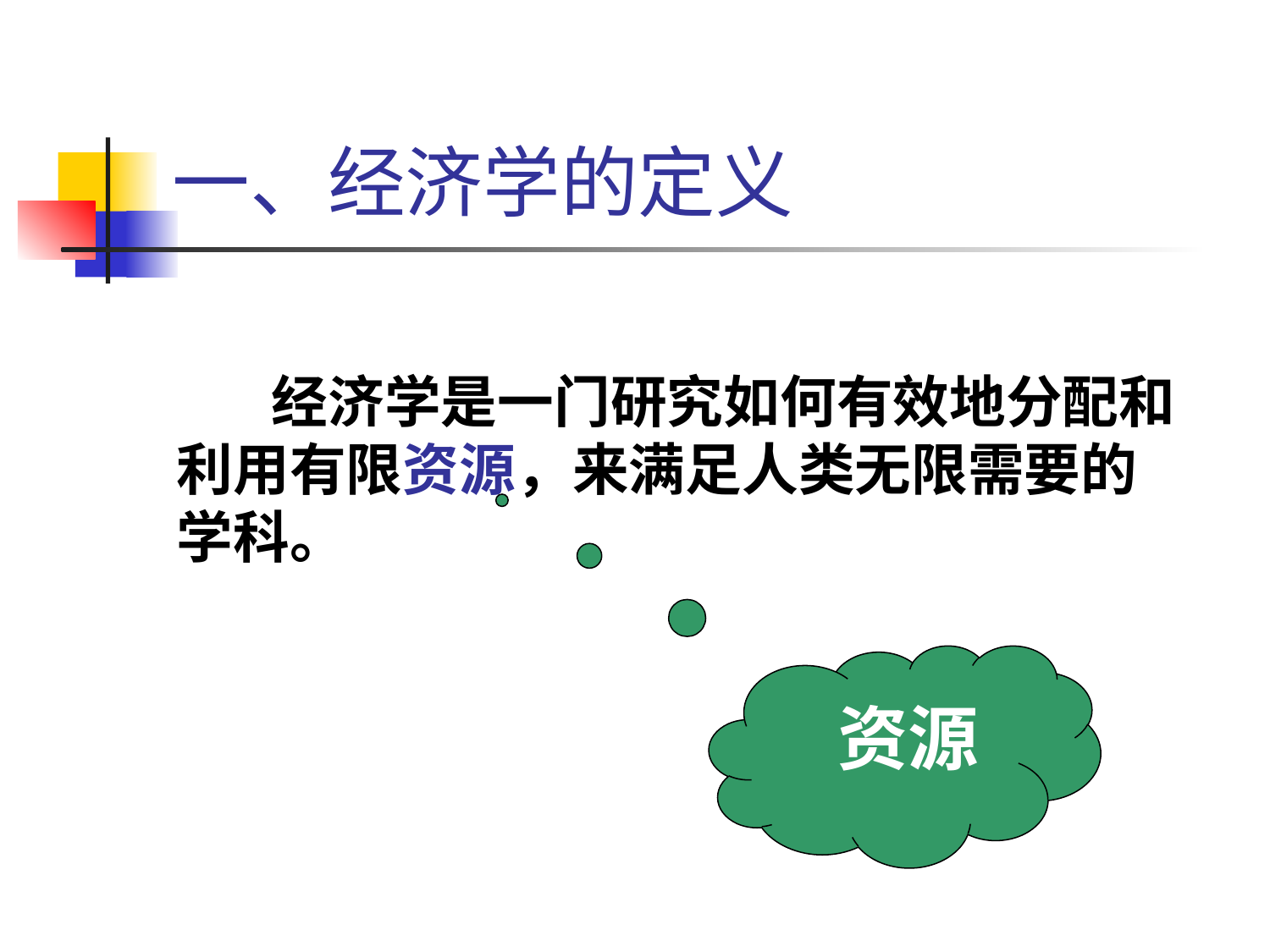

# 一、经济学的定义
          经济学是一门研究如何有效地分配和利用有限资源，来满足人类无限需要的学科。

资源